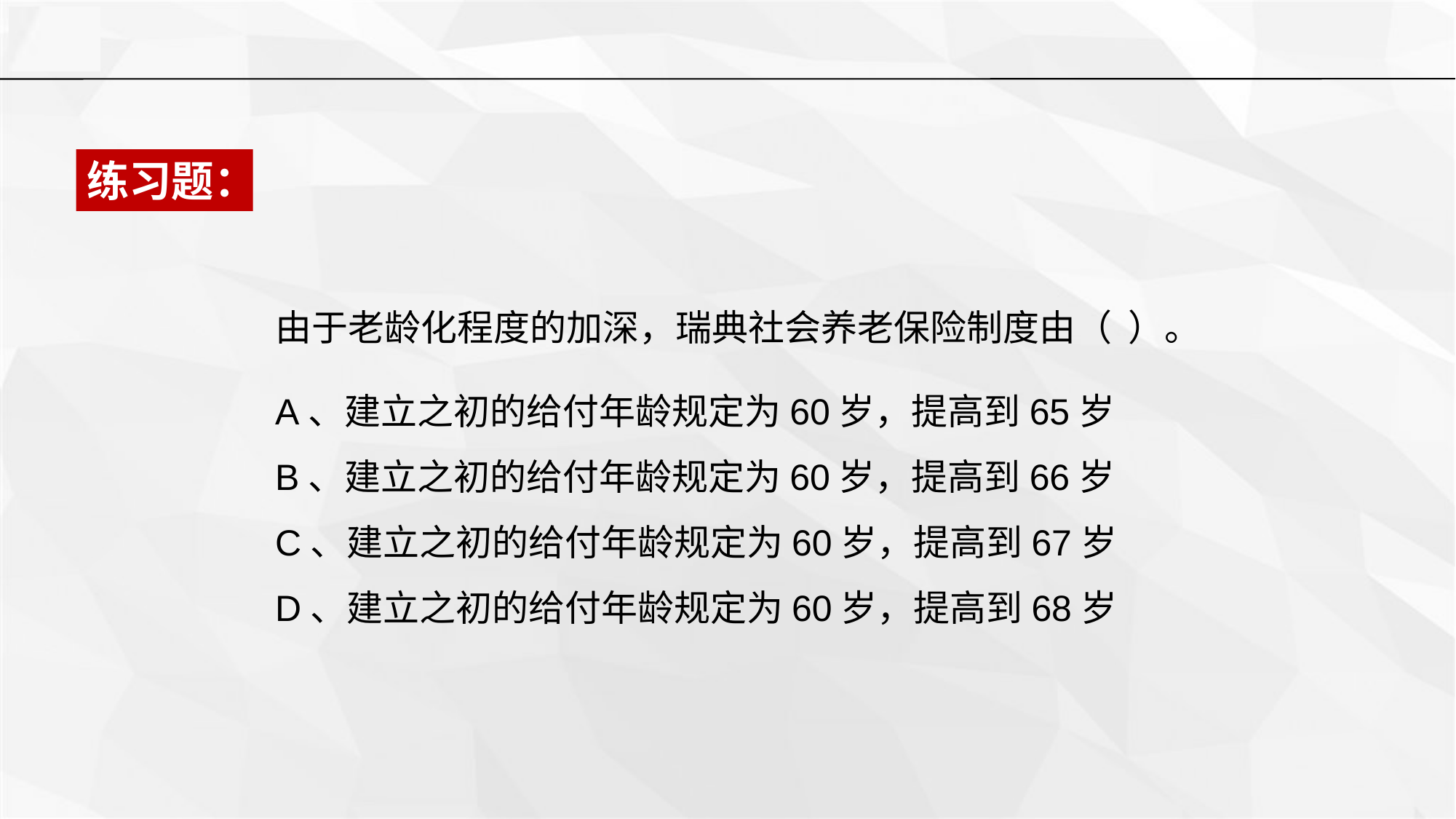

练习题：
由于老龄化程度的加深，瑞典社会养老保险制度由（  ）。
A、建立之初的给付年龄规定为60岁，提高到65岁
B、建立之初的给付年龄规定为60岁，提高到66岁
C、建立之初的给付年龄规定为60岁，提高到67岁
D、建立之初的给付年龄规定为60岁，提高到68岁